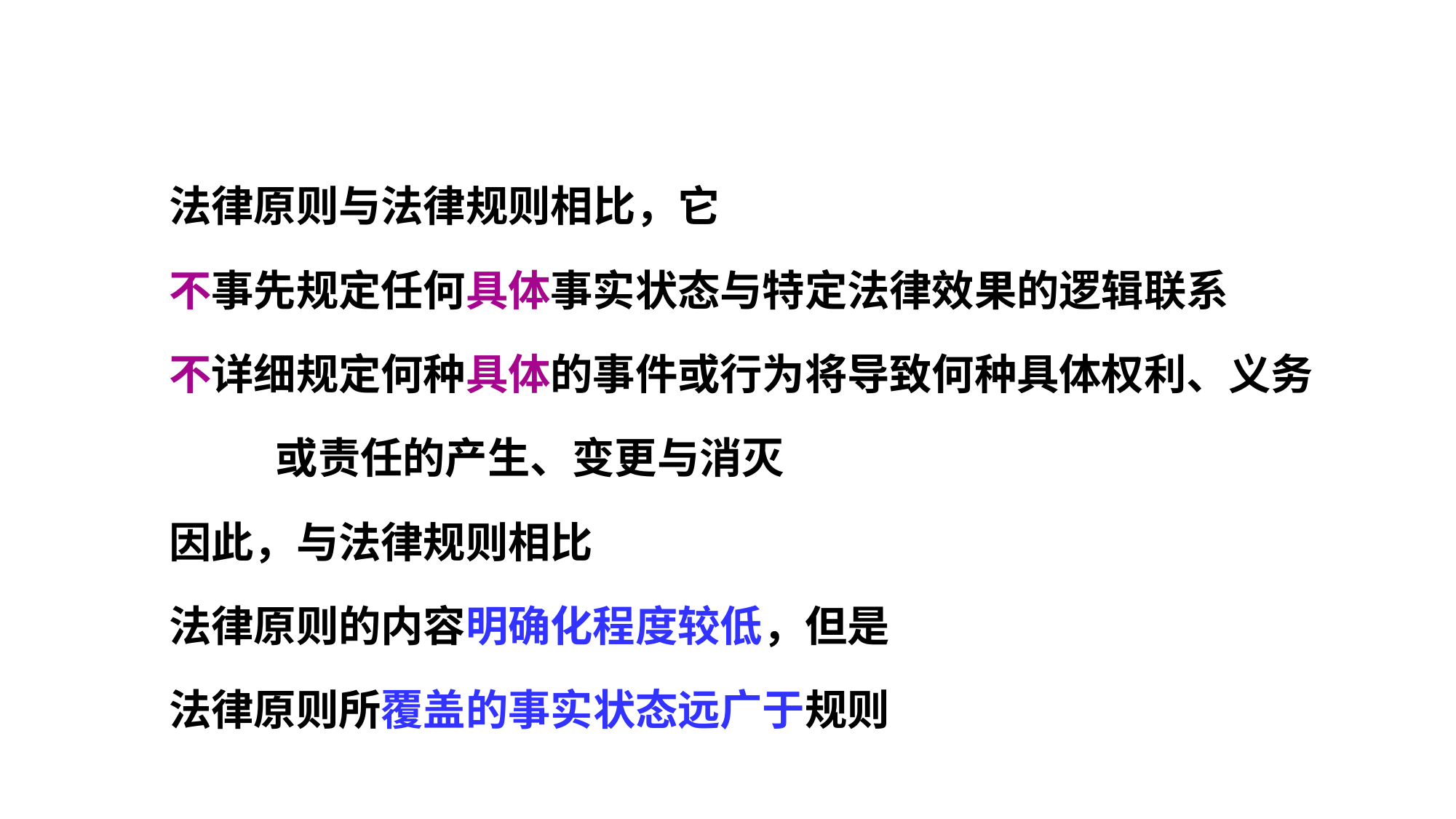

法律原则与法律规则相比，它
不事先规定任何具体事实状态与特定法律效果的逻辑联系
不详细规定何种具体的事件或行为将导致何种具体权利、义务
          或责任的产生、变更与消灭
因此，与法律规则相比
法律原则的内容明确化程度较低，但是
法律原则所覆盖的事实状态远广于规则